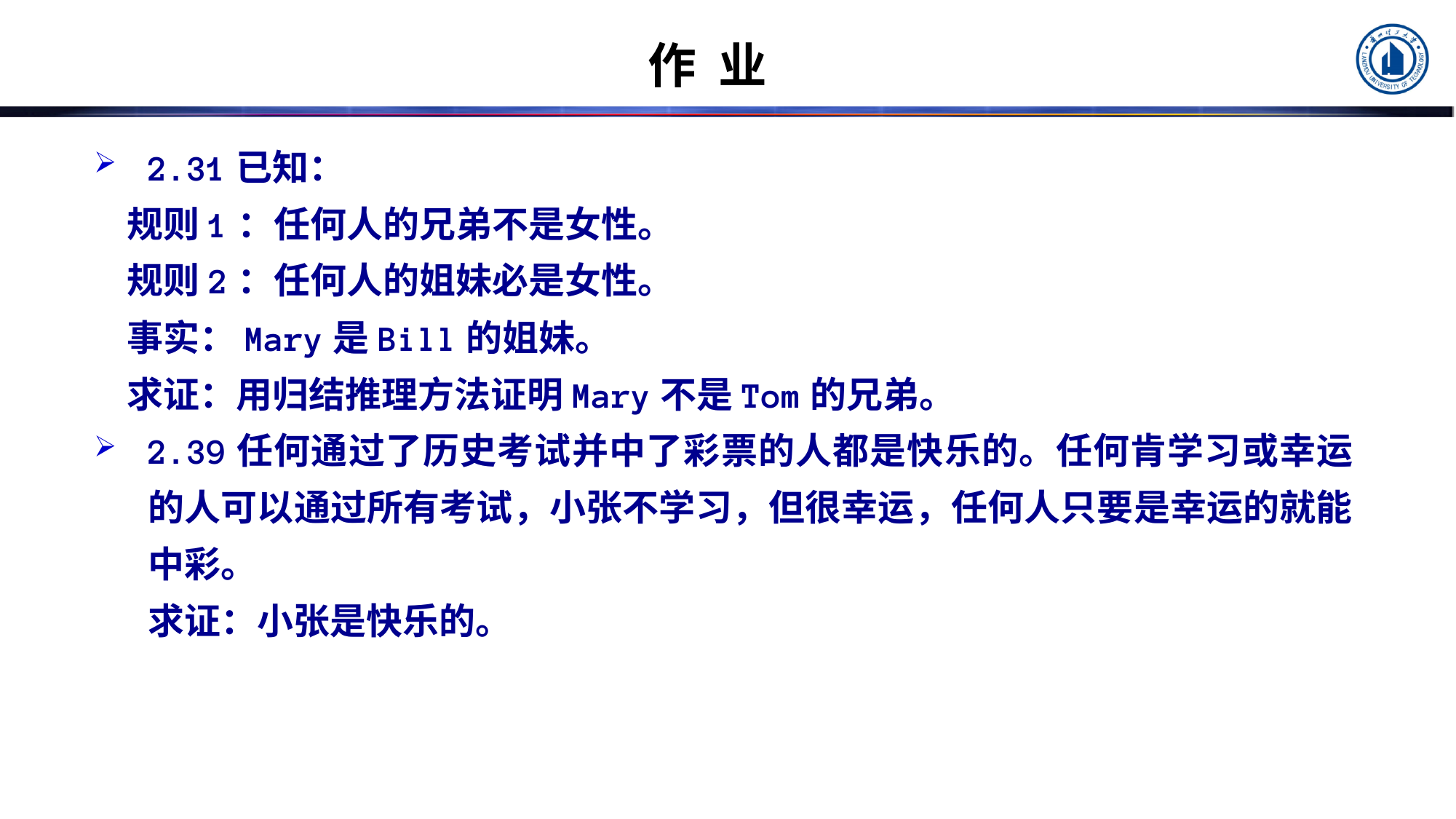

# 作  业
2.31已知：
   规则1：任何人的兄弟不是女性。
   规则2：任何人的姐妹必是女性。
   事实：Mary是Bill的姐妹。
   求证：用归结推理方法证明Mary不是Tom的兄弟。
2.39任何通过了历史考试并中了彩票的人都是快乐的。任何肯学习或幸运的人可以通过所有考试，小张不学习，但很幸运，任何人只要是幸运的就能中彩。
求证：小张是快乐的。
49